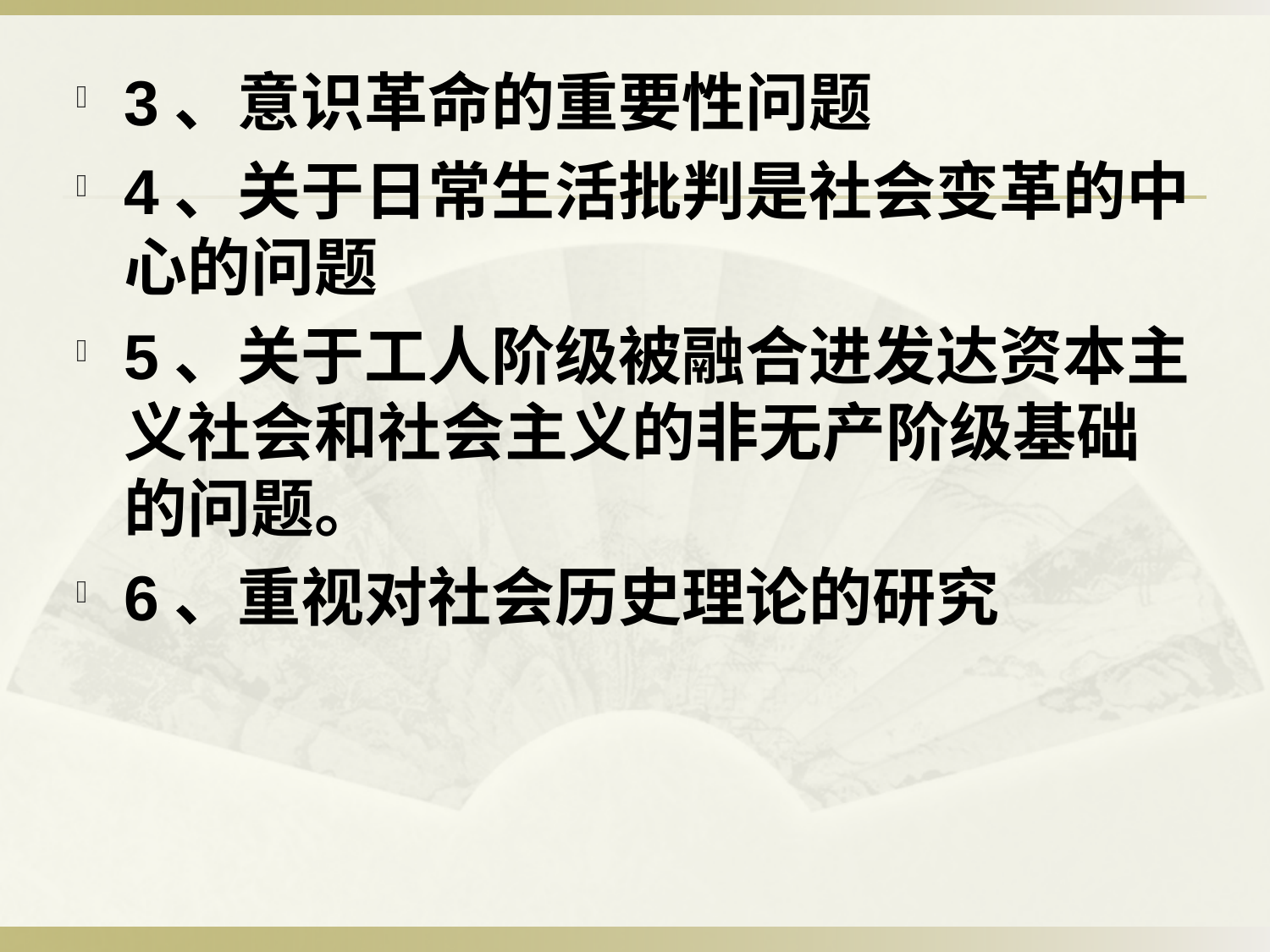

3、意识革命的重要性问题
4、关于日常生活批判是社会变革的中心的问题
5、关于工人阶级被融合进发达资本主义社会和社会主义的非无产阶级基础的问题。
6、重视对社会历史理论的研究